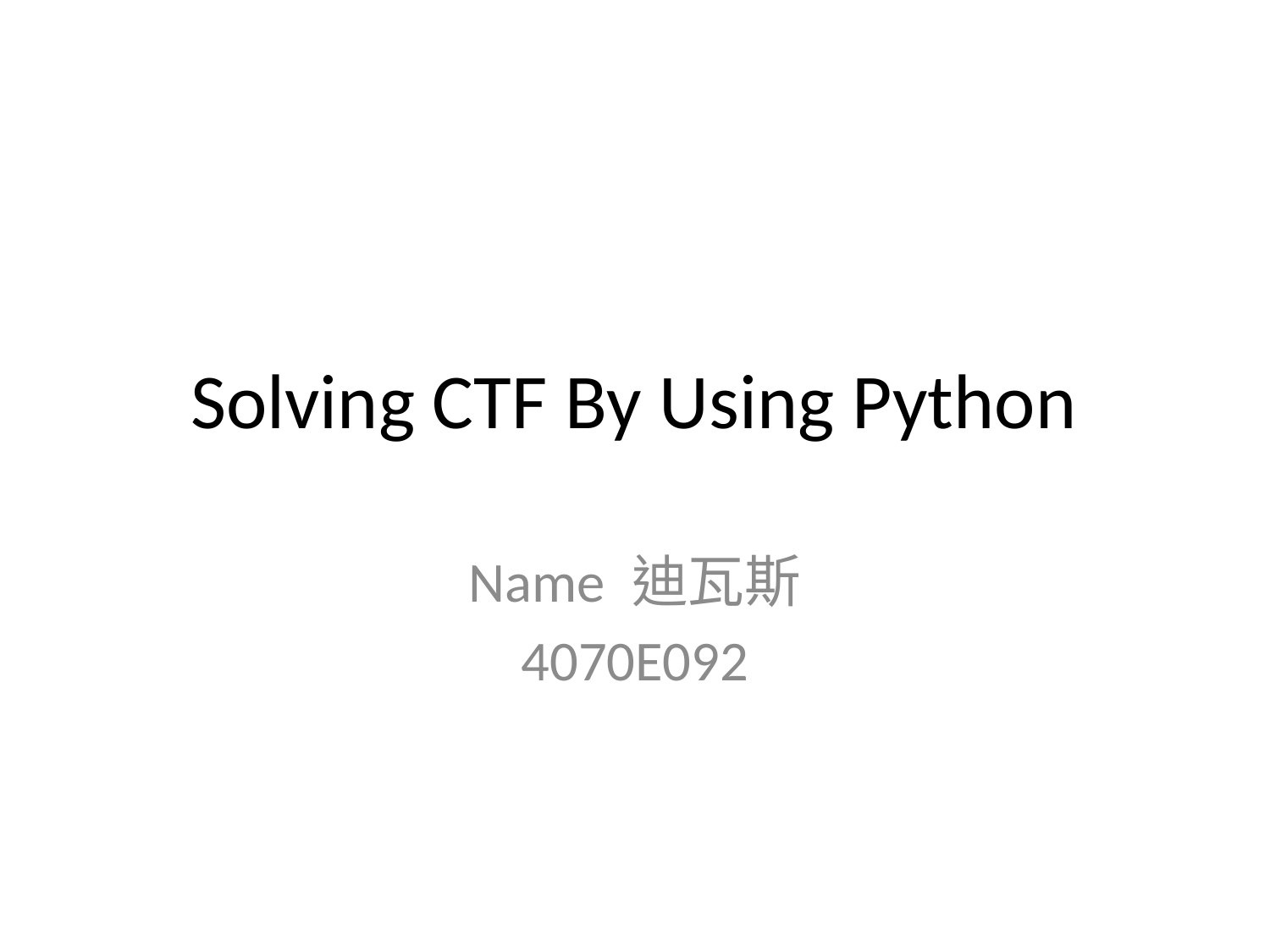

# Solving CTF By Using Python
Name 迪瓦斯
4070E092